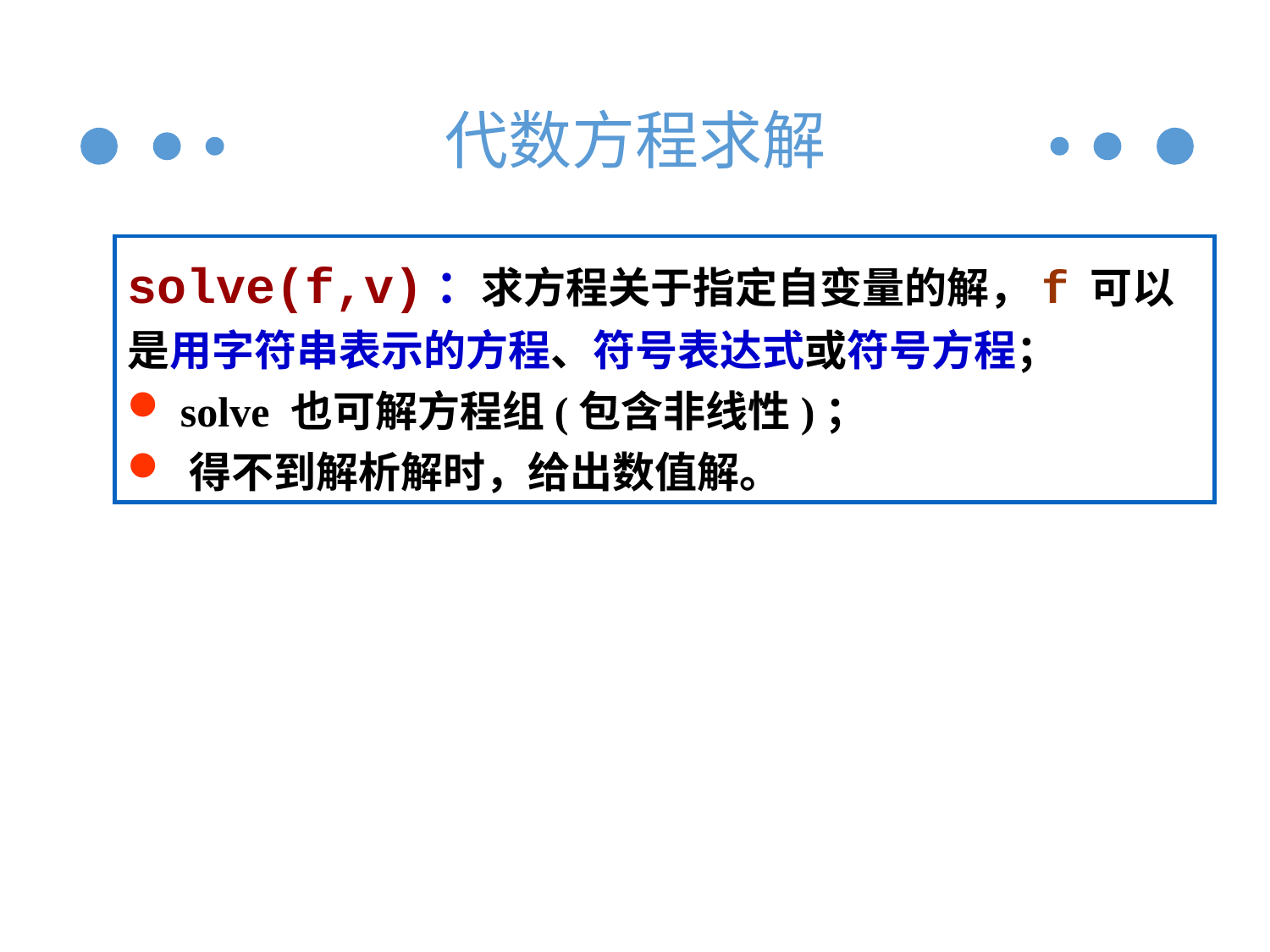

# 代数方程求解
solve(f,v)：求方程关于指定自变量的解，f 可以是用字符串表示的方程、符号表达式或符号方程；
 solve 也可解方程组(包含非线性)；
 得不到解析解时，给出数值解。
28